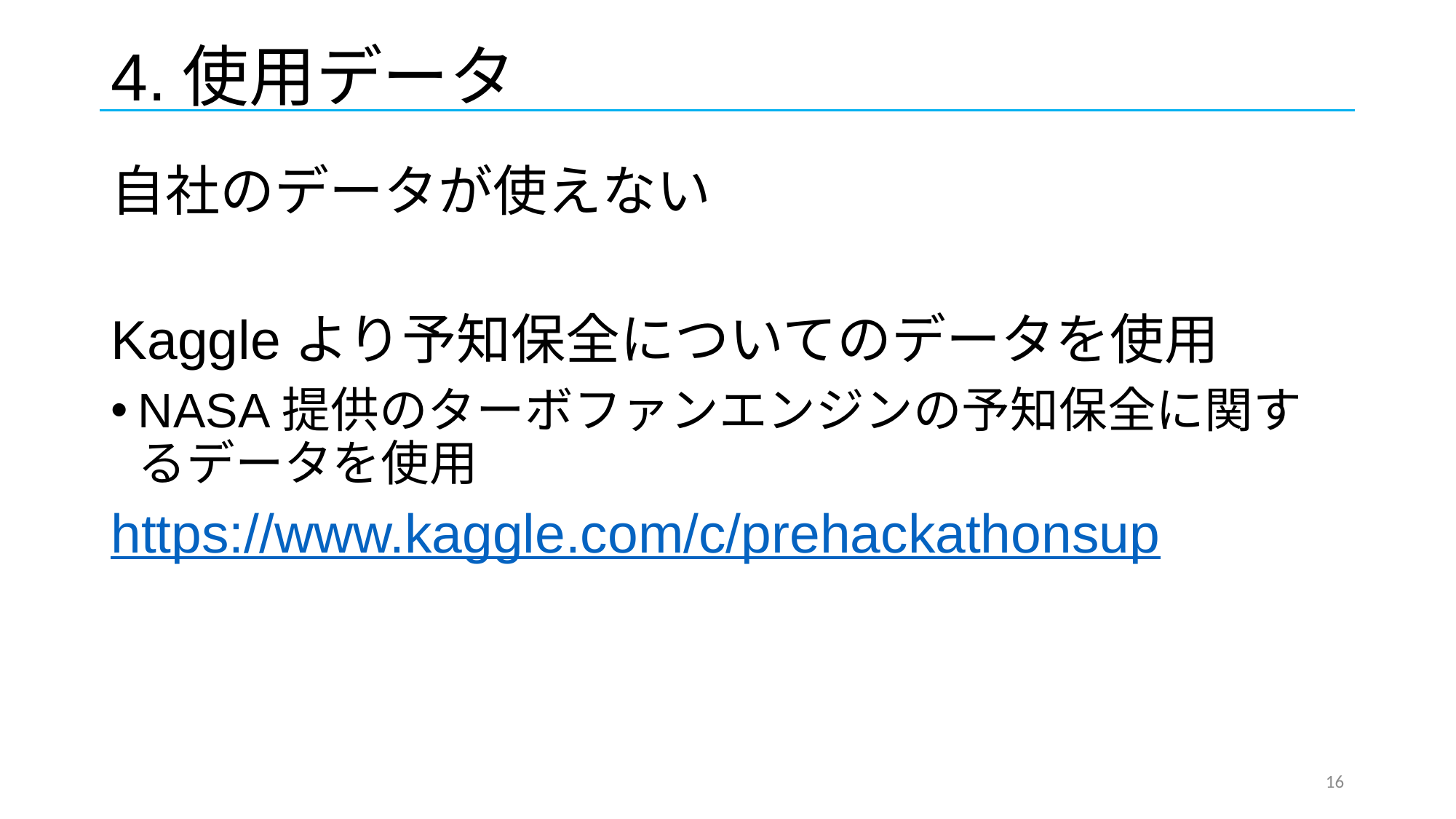

# 4.使用データ
自社のデータが使えない

Kaggleより予知保全についてのデータを使用
NASA提供のターボファンエンジンの予知保全に関するデータを使用
https://www.kaggle.com/c/prehackathonsup
16